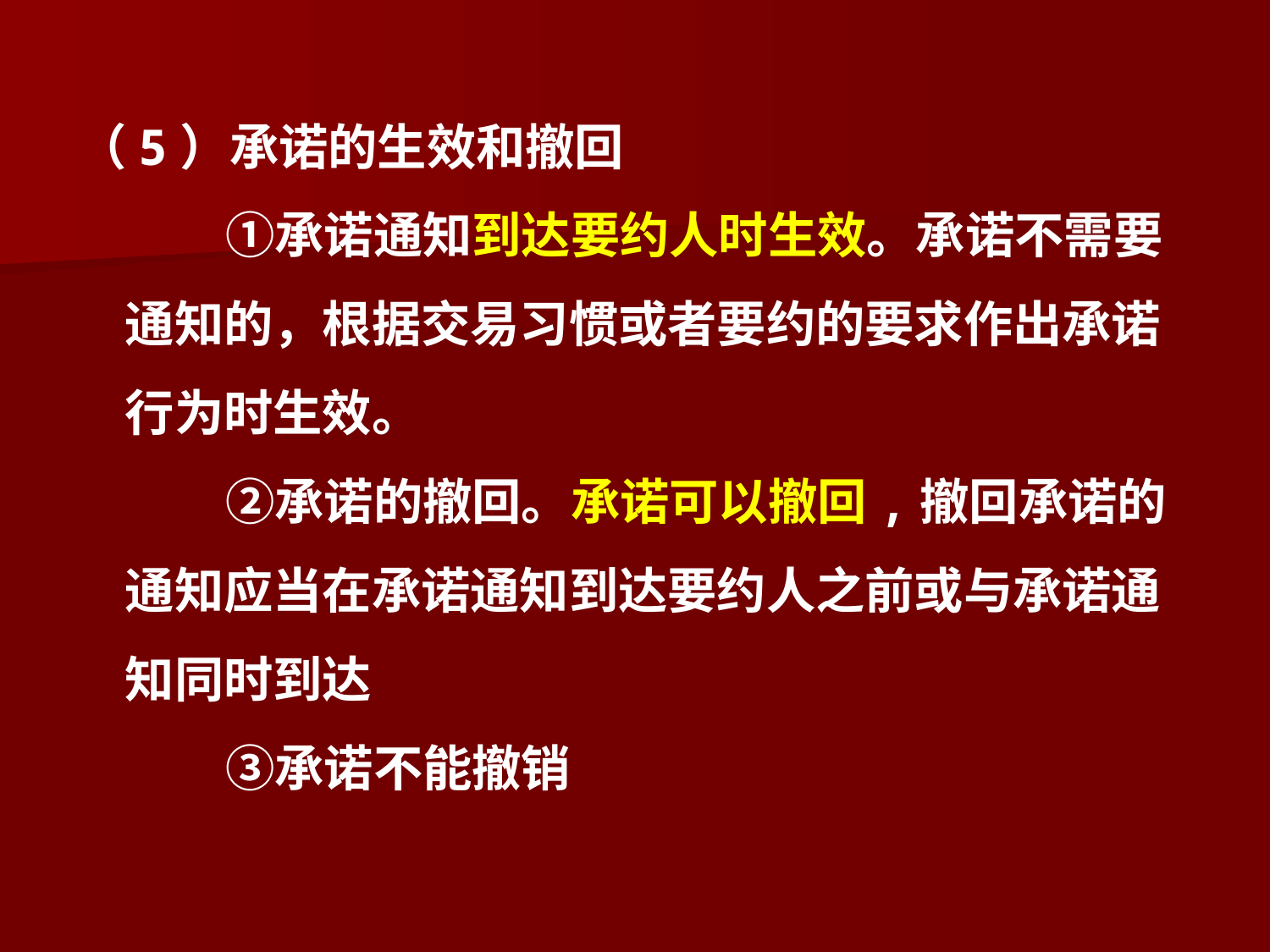

（5）承诺的生效和撤回
　　　①承诺通知到达要约人时生效。承诺不需要通知的，根据交易习惯或者要约的要求作出承诺行为时生效。
　　　②承诺的撤回。承诺可以撤回,撤回承诺的通知应当在承诺通知到达要约人之前或与承诺通知同时到达
　　　③承诺不能撤销
33